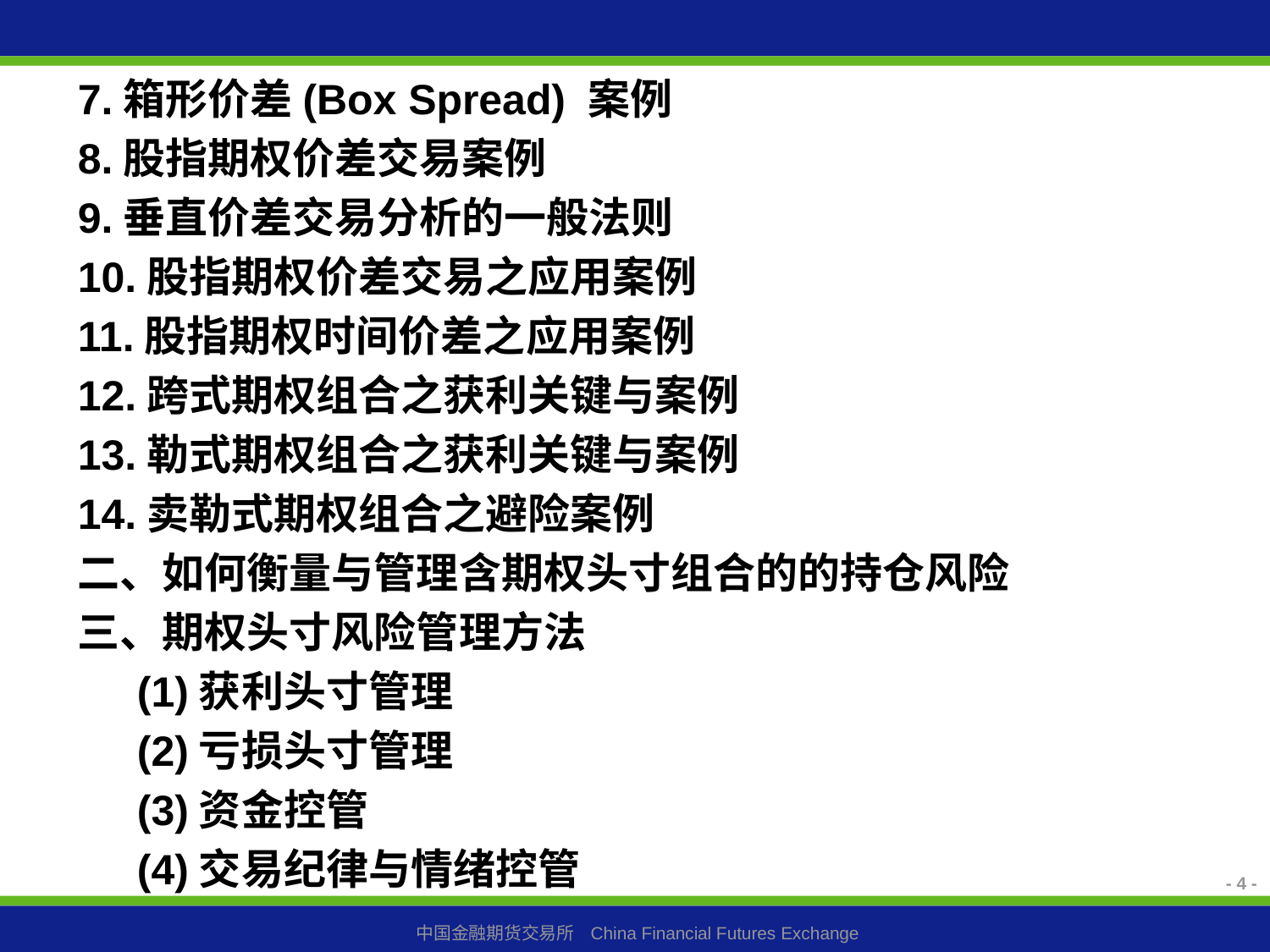

7.箱形价差(Box Spread) 案例
8.股指期权价差交易案例
9.垂直价差交易分析的一般法则
10.股指期权价差交易之应用案例
11.股指期权时间价差之应用案例
12.跨式期权组合之获利关键与案例
13.勒式期权组合之获利关键与案例
14.卖勒式期权组合之避险案例
二、如何衡量与管理含期权头寸组合的的持仓风险
三、期权头寸风险管理方法
     (1)获利头寸管理
     (2)亏损头寸管理
     (3)资金控管
     (4)交易纪律与情绪控管
- 4 -